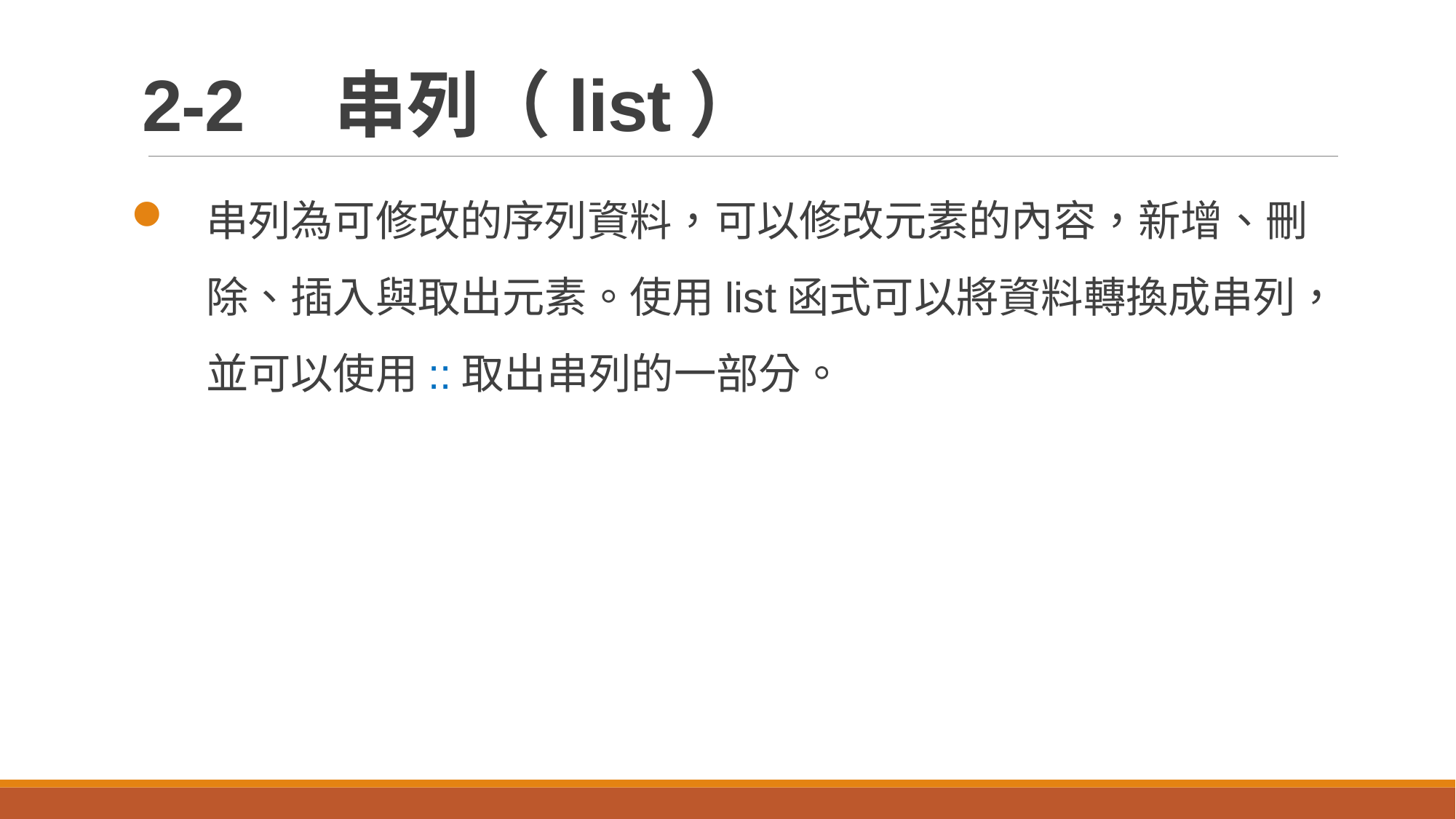

# 2-2　串列（list）
串列為可修改的序列資料，可以修改元素的內容，新增、刪除、插入與取出元素。使用list函式可以將資料轉換成串列，並可以使用::取出串列的一部分。